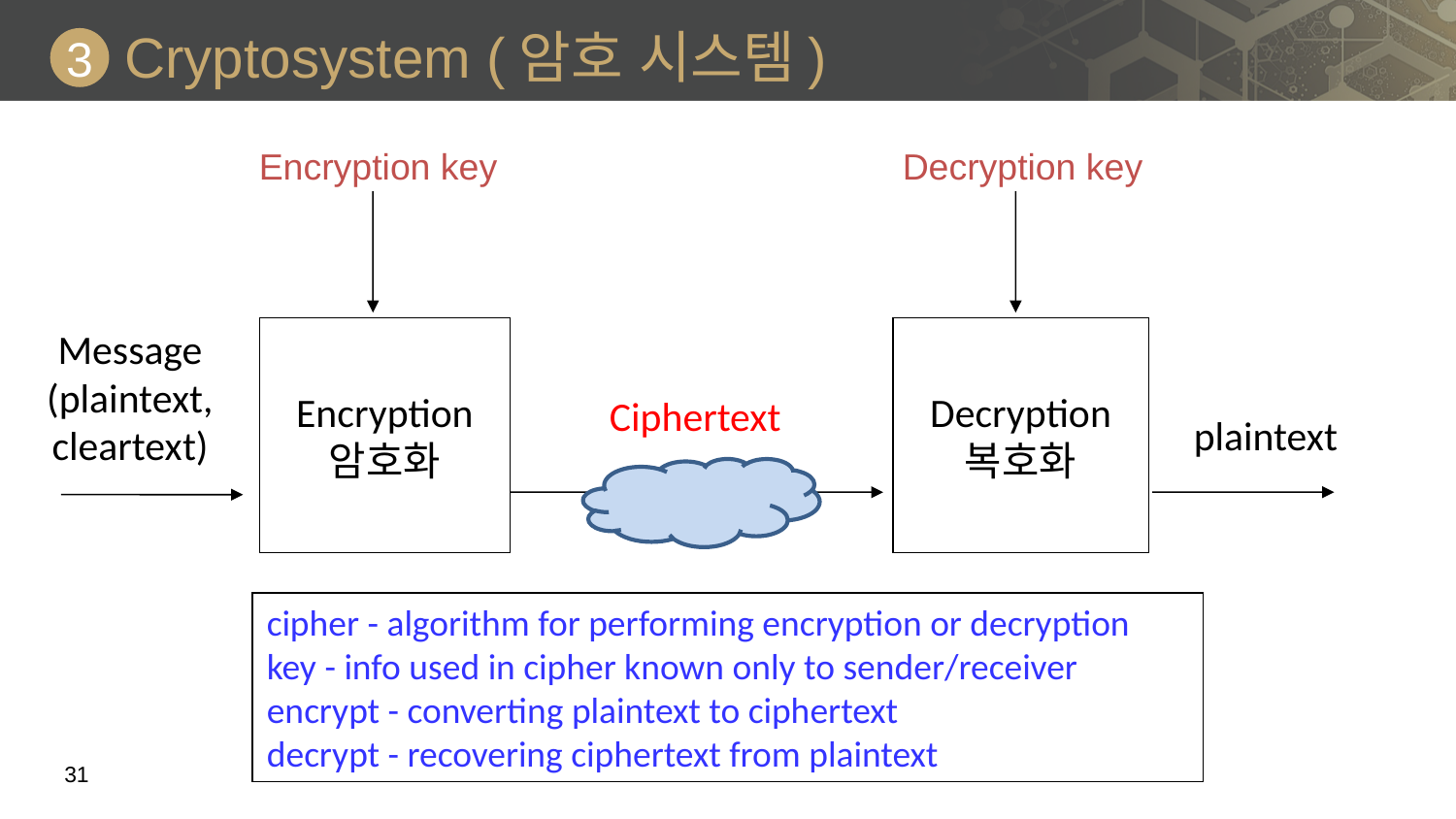

# Cryptosystem (암호 시스템)
3
Encryption key
Decryption key

Message
(plaintext,
cleartext)
Encryption
암호화
Decryption
복호화
Ciphertext
plaintext

cipher - algorithm for performing encryption or decryption
key - info used in cipher known only to sender/receiver
encrypt - converting plaintext to ciphertext
decrypt - recovering ciphertext from plaintext
31